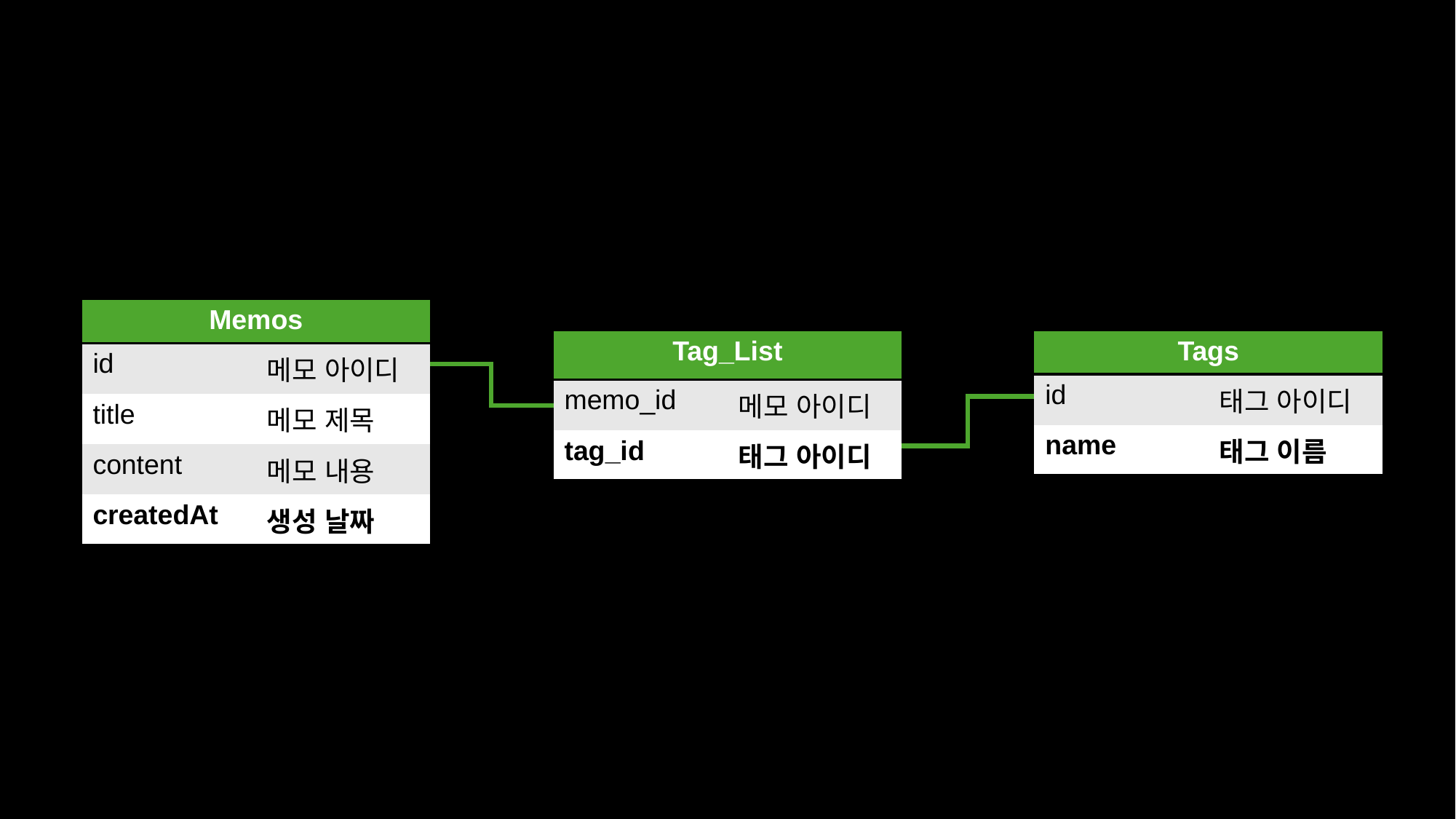

| Memos |  |
| --- | --- |
| id | 메모 아이디 |
| title | 메모 제목 |
| content | 메모 내용 |
| createdAt | 생성 날짜 |
| Tag\_List |  |
| --- | --- |
| memo\_id | 메모 아이디 |
| tag\_id | 태그 아이디 |
| Tags |  |
| --- | --- |
| id | 태그 아이디 |
| name | 태그 이름 |